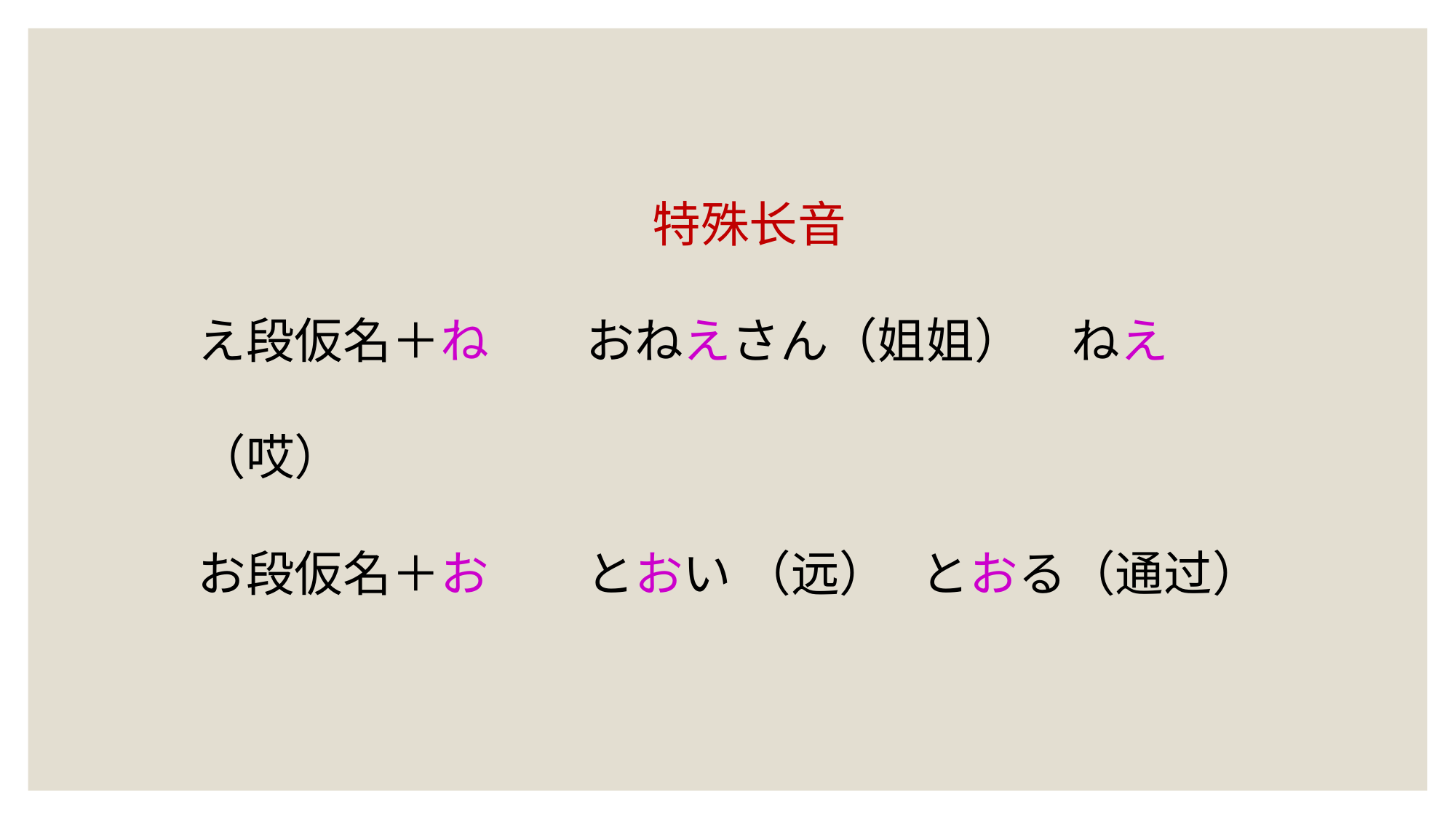

特殊长音
え段仮名＋ね　　おねえさん（姐姐）　ねえ（哎）
お段仮名＋お　　とおい （远）   とおる（通过）